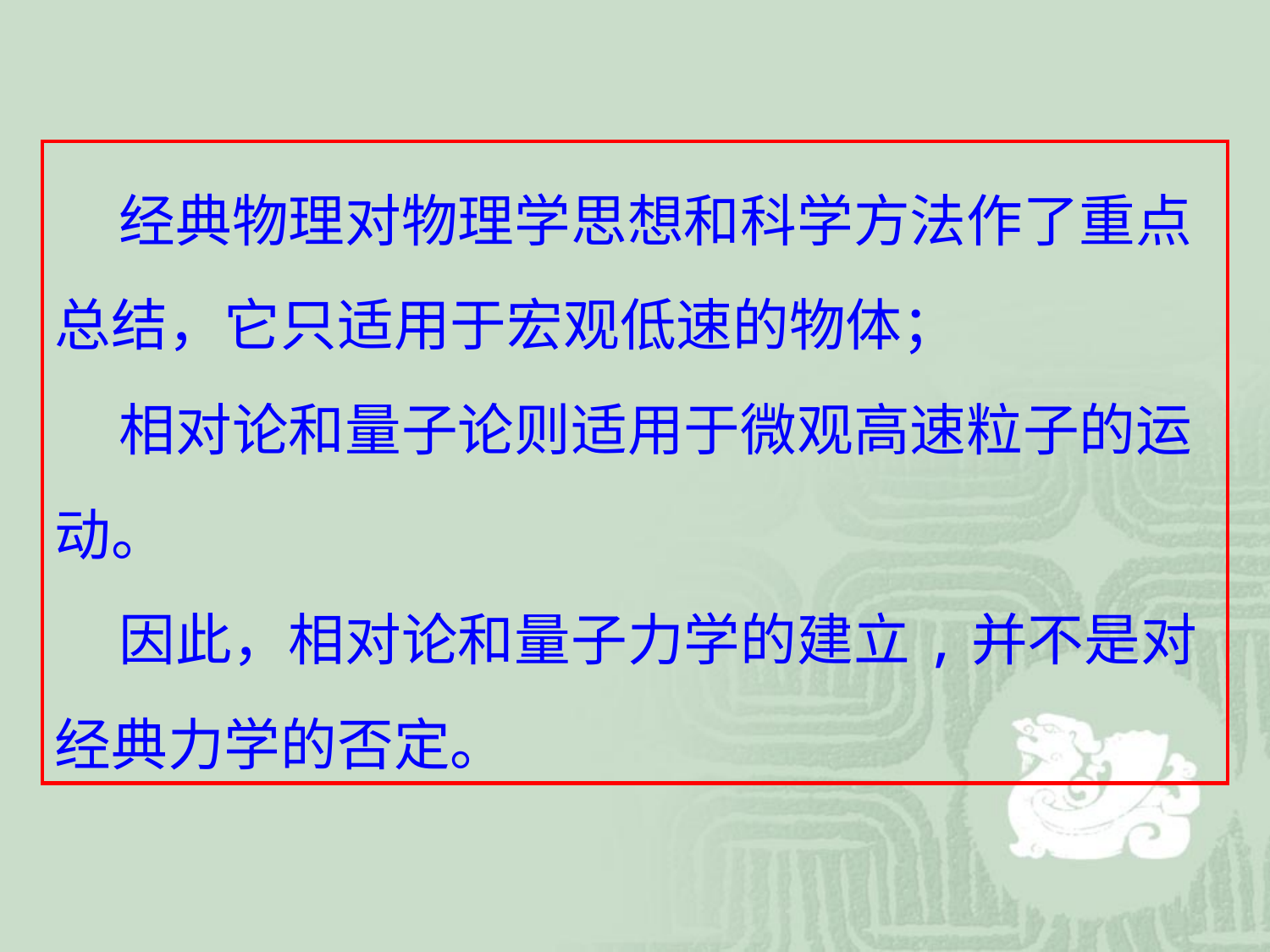

经典物理对物理学思想和科学方法作了重点总结，它只适用于宏观低速的物体；
    相对论和量子论则适用于微观高速粒子的运动。
    因此，相对论和量子力学的建立,并不是对经典力学的否定。